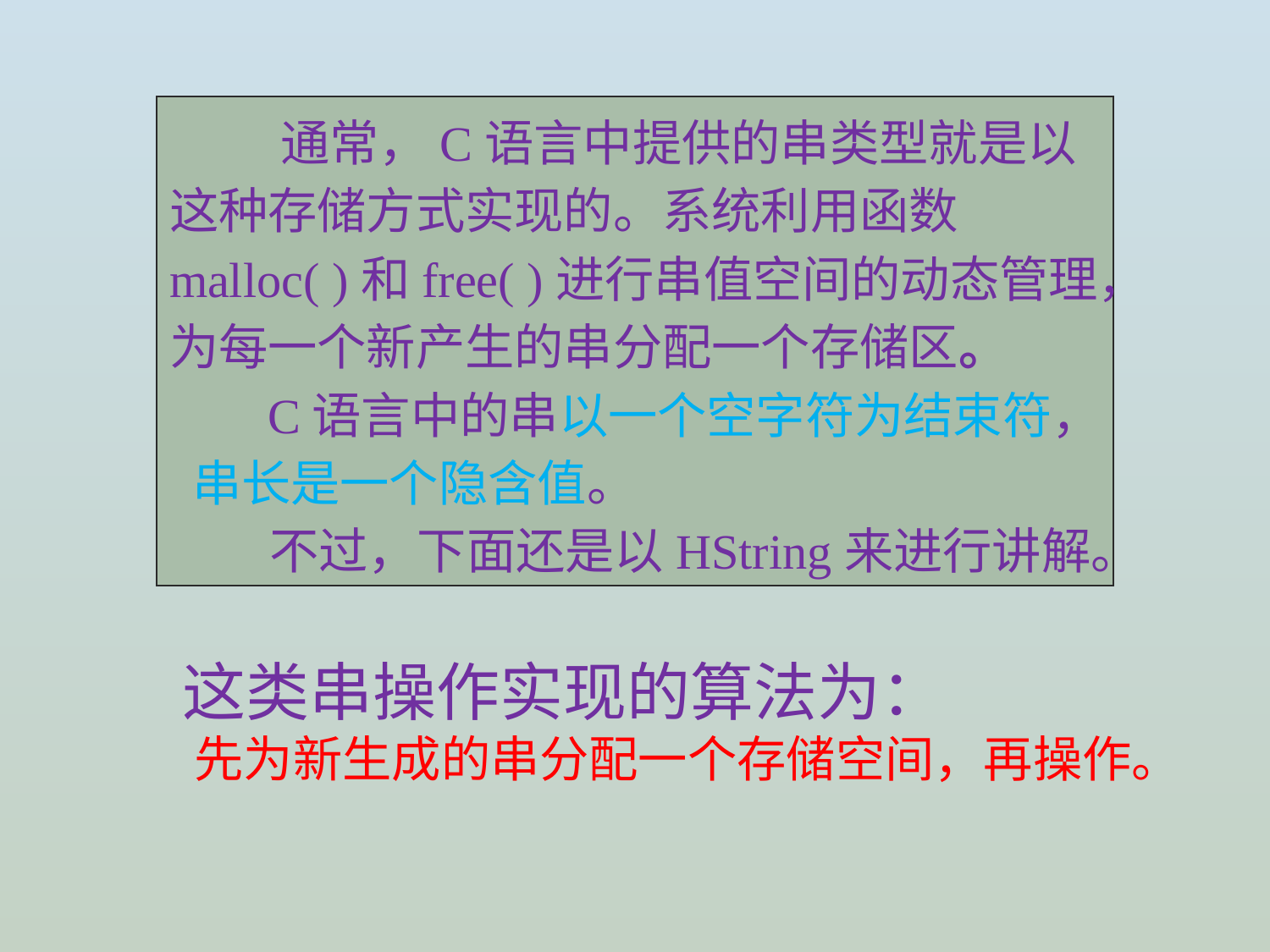

通常，C语言中提供的串类型就是以这种存储方式实现的。系统利用函数malloc( )和free( )进行串值空间的动态管理，为每一个新产生的串分配一个存储区。
        C语言中的串以一个空字符为结束符，
 串长是一个隐含值。
        不过，下面还是以HString来进行讲解。
  这类串操作实现的算法为：
    先为新生成的串分配一个存储空间，再操作。